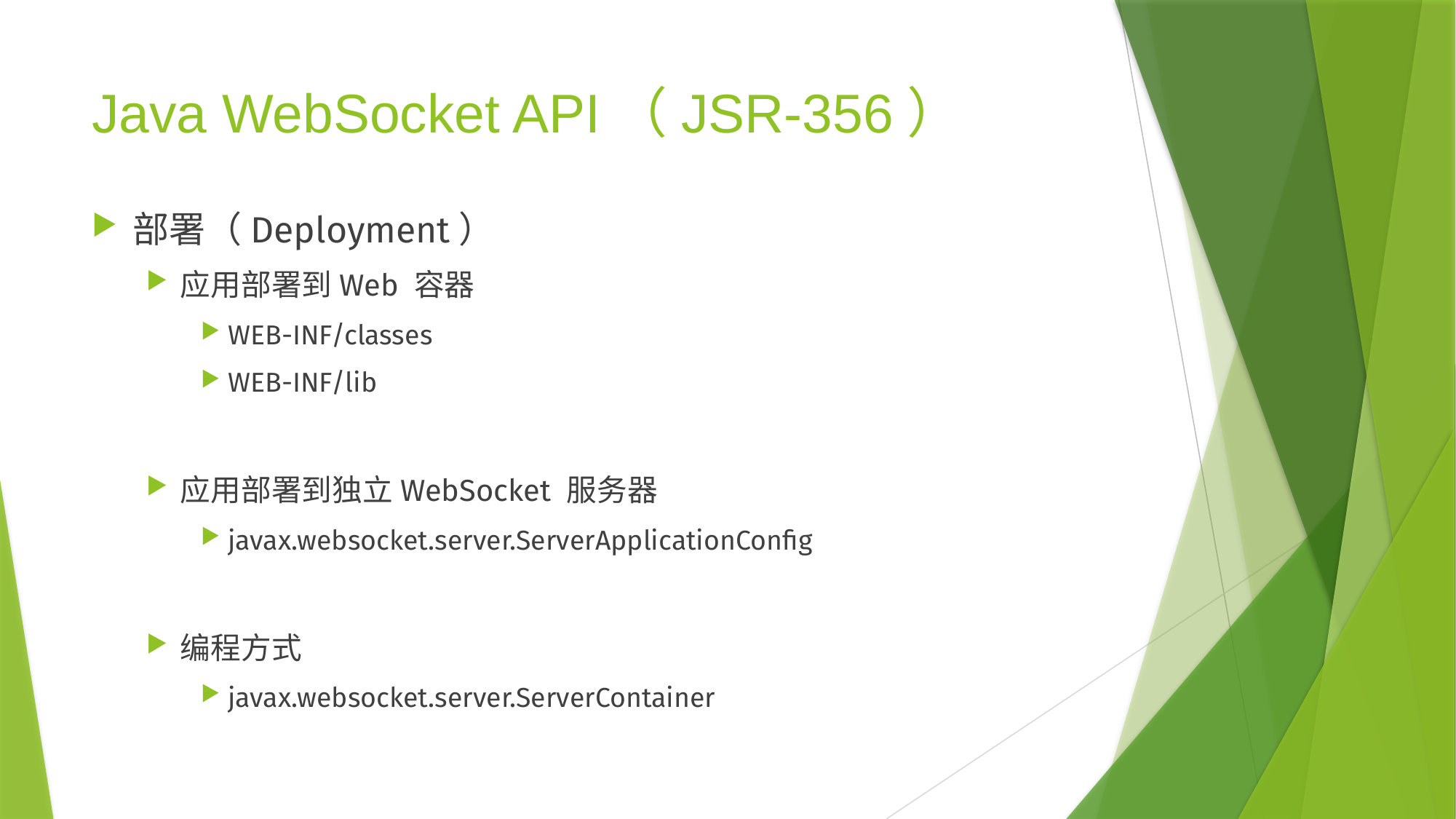

# Java WebSocket API（JSR-356）
部署（Deployment）
应用部署到Web 容器
WEB-INF/classes
WEB-INF/lib

应用部署到独立WebSocket 服务器
javax.websocket.server.ServerApplicationConfig

编程方式
javax.websocket.server.ServerContainer